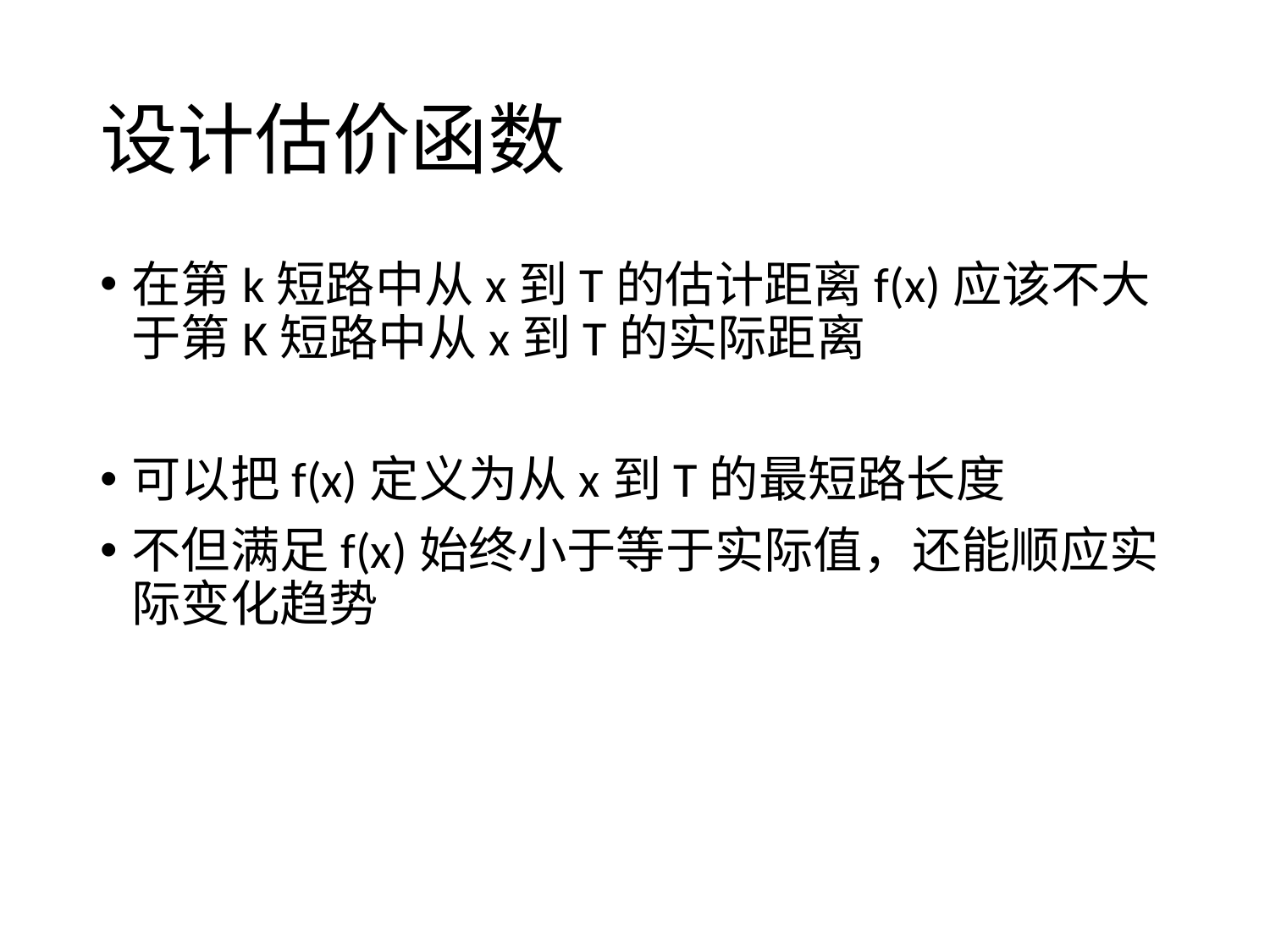

# 设计估价函数
在第k短路中从x到T的估计距离f(x)应该不大于第K短路中从x到T的实际距离

可以把f(x)定义为从x到T的最短路长度
不但满足f(x)始终小于等于实际值，还能顺应实际变化趋势